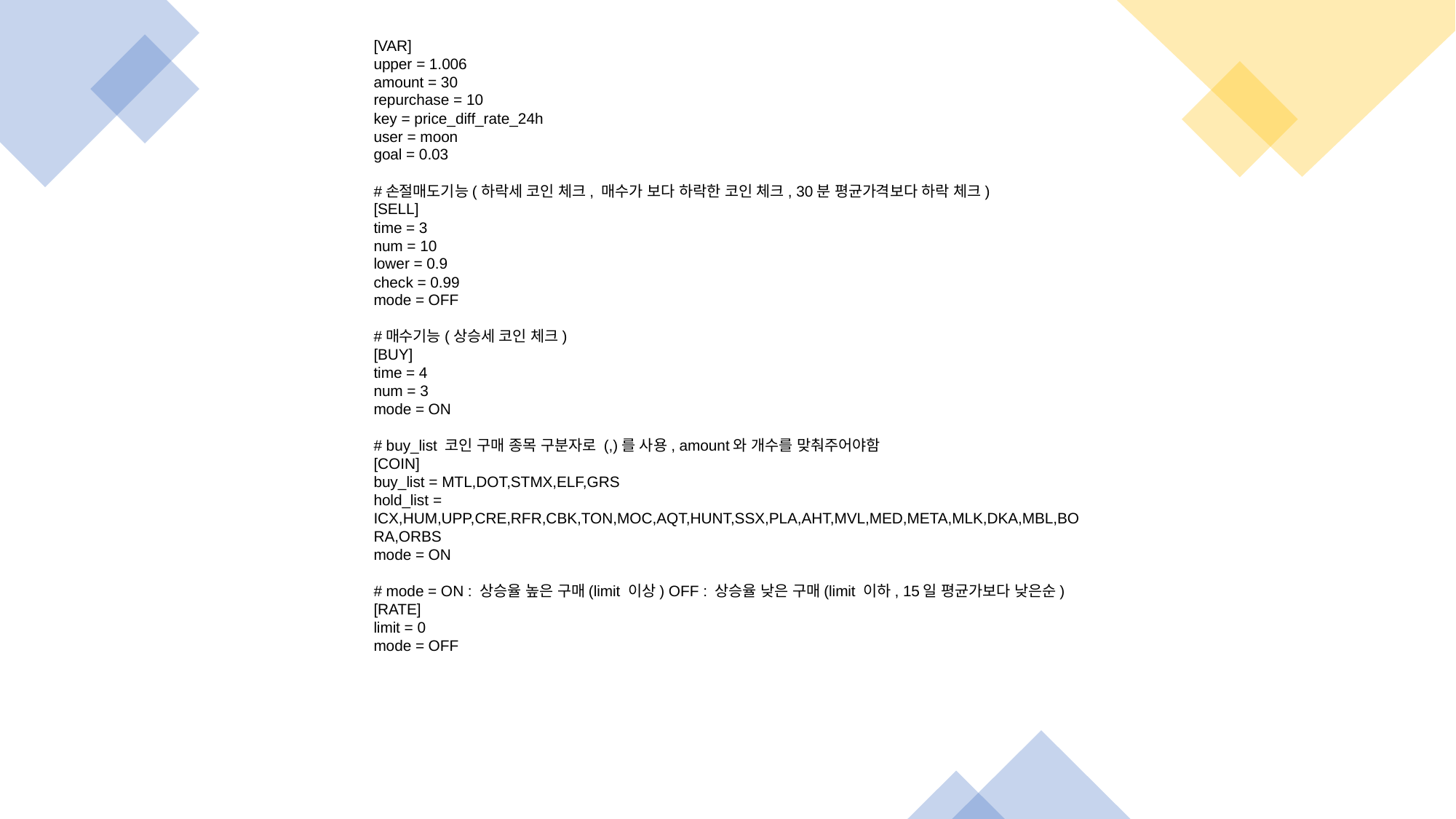

[VAR]
upper = 1.006
amount = 30
repurchase = 10
key = price_diff_rate_24h
user = moon
goal = 0.03

#손절매도기능(하락세 코인 체크, 매수가 보다 하락한 코인 체크, 30분 평균가격보다 하락 체크)
[SELL]
time = 3
num = 10
lower = 0.9
check = 0.99
mode = OFF

#매수기능(상승세 코인 체크)
[BUY]
time = 4
num = 3
mode = ON

# buy_list 코인 구매 종목 구분자로 (,)를 사용, amount와 개수를 맞춰주어야함
[COIN]
buy_list = MTL,DOT,STMX,ELF,GRS
hold_list = ICX,HUM,UPP,CRE,RFR,CBK,TON,MOC,AQT,HUNT,SSX,PLA,AHT,MVL,MED,META,MLK,DKA,MBL,BORA,ORBS
mode = ON

# mode = ON : 상승율 높은 구매(limit 이상) OFF : 상승율 낮은 구매(limit 이하, 15일 평균가보다 낮은순)
[RATE]
limit = 0
mode = OFF